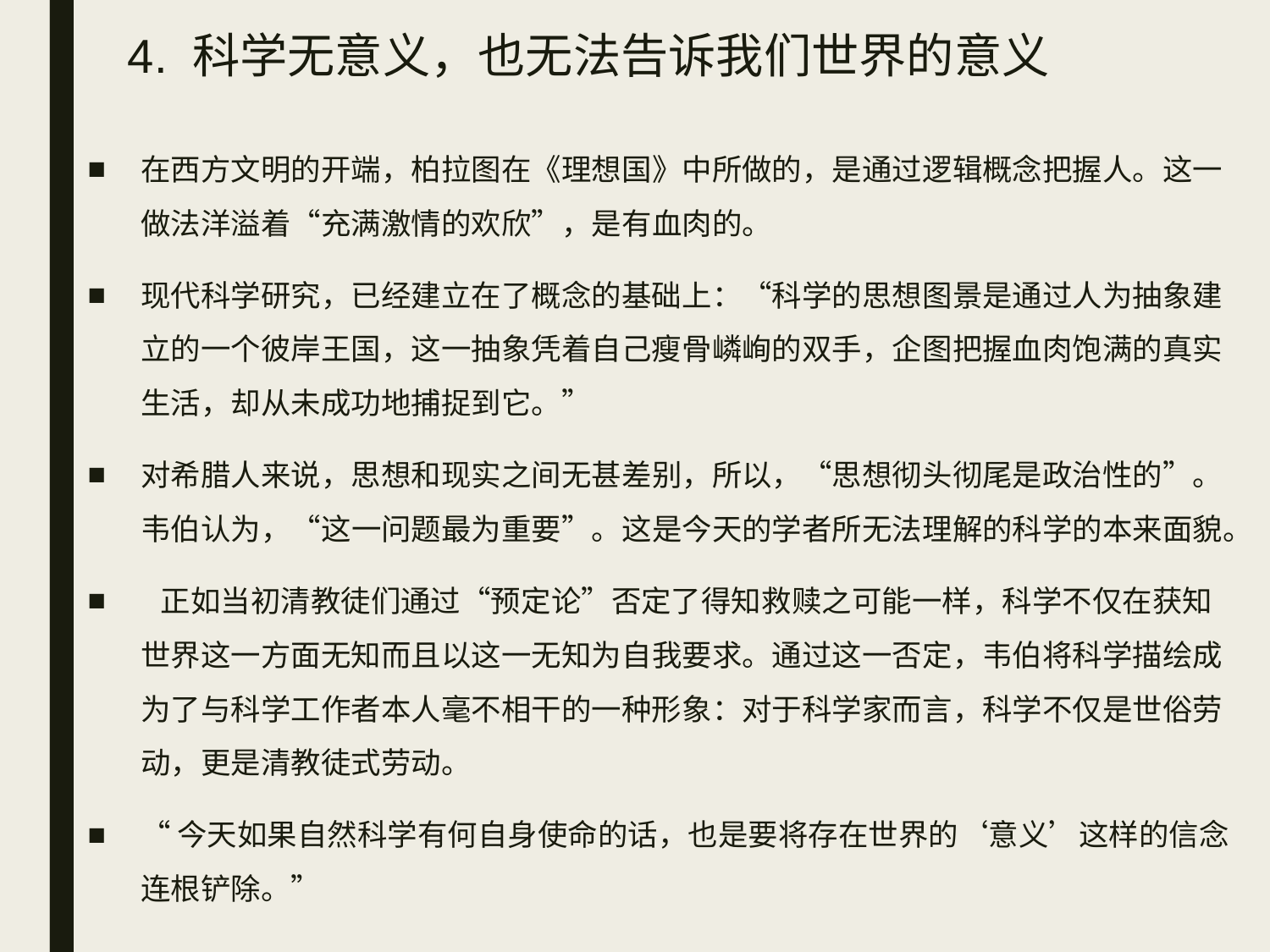

# 4. 科学无意义，也无法告诉我们世界的意义
在西方文明的开端，柏拉图在《理想国》中所做的，是通过逻辑概念把握人。这一做法洋溢着“充满激情的欢欣”，是有血肉的。
现代科学研究，已经建立在了概念的基础上：“科学的思想图景是通过人为抽象建立的一个彼岸王国，这一抽象凭着自己瘦骨嶙峋的双手，企图把握血肉饱满的真实生活，却从未成功地捕捉到它。”
对希腊人来说，思想和现实之间无甚差别，所以，“思想彻头彻尾是政治性的”。韦伯认为，“这一问题最为重要”。这是今天的学者所无法理解的科学的本来面貌。
  正如当初清教徒们通过“预定论”否定了得知救赎之可能一样，科学不仅在获知世界这一方面无知而且以这一无知为自我要求。通过这一否定，韦伯将科学描绘成为了与科学工作者本人毫不相干的一种形象：对于科学家而言，科学不仅是世俗劳动，更是清教徒式劳动。
“今天如果自然科学有何自身使命的话，也是要将存在世界的‘意义’这样的信念连根铲除。”